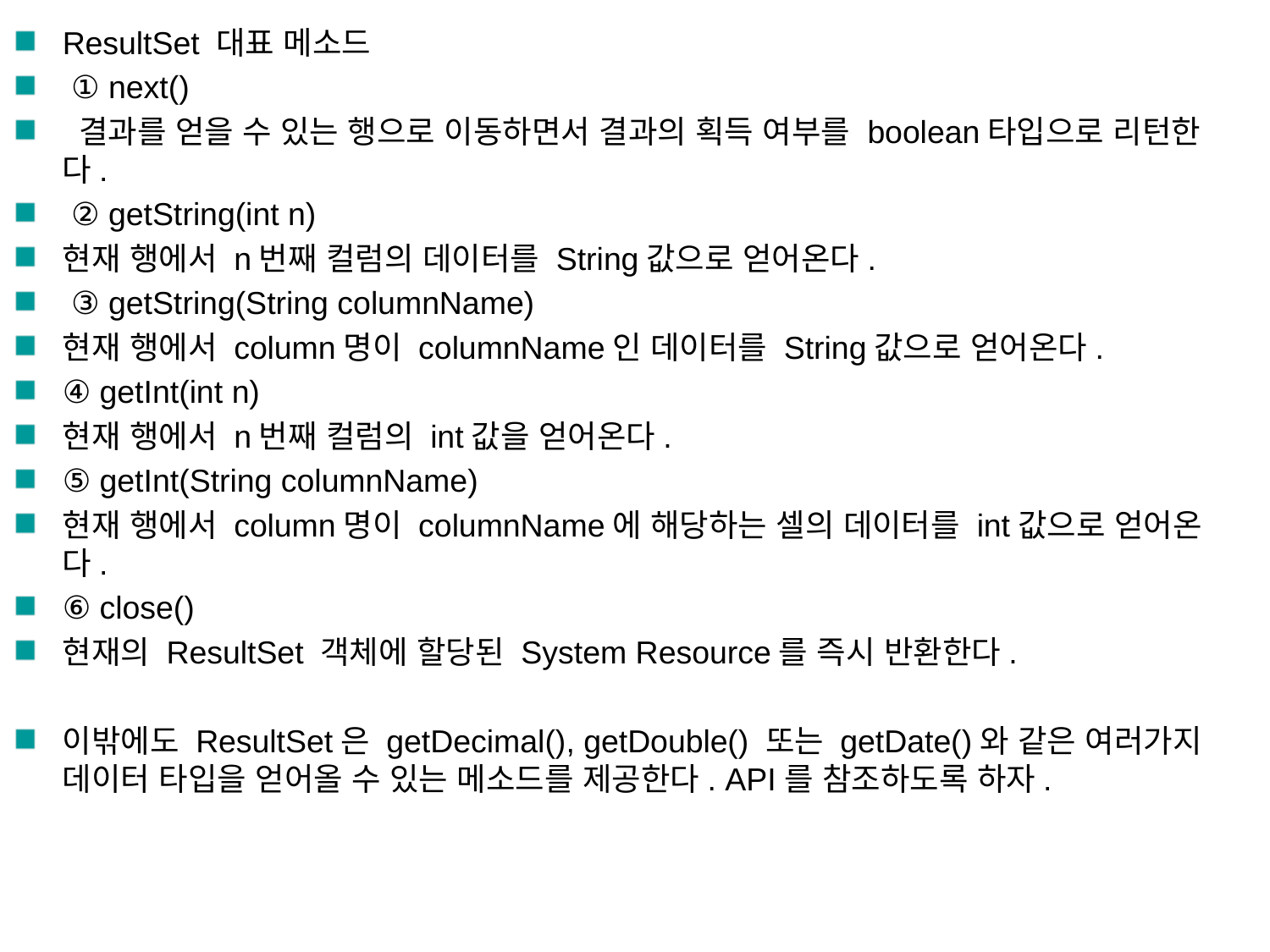

ResultSet 대표 메소드
 ① next()
 결과를 얻을 수 있는 행으로 이동하면서 결과의 획득 여부를 boolean타입으로 리턴한다.
 ② getString(int n)
현재 행에서 n번째 컬럼의 데이터를 String값으로 얻어온다.
 ③ getString(String columnName)
현재 행에서 column명이 columnName인 데이터를 String값으로 얻어온다.
④ getInt(int n)
현재 행에서 n번째 컬럼의 int값을 얻어온다.
⑤ getInt(String columnName)
현재 행에서 column명이 columnName에 해당하는 셀의 데이터를 int값으로 얻어온다.
⑥ close()
현재의 ResultSet 객체에 할당된 System Resource를 즉시 반환한다.

이밖에도 ResultSet은 getDecimal(), getDouble() 또는 getDate()와 같은 여러가지 데이터 타입을 얻어올 수 있는 메소드를 제공한다. API를 참조하도록 하자.